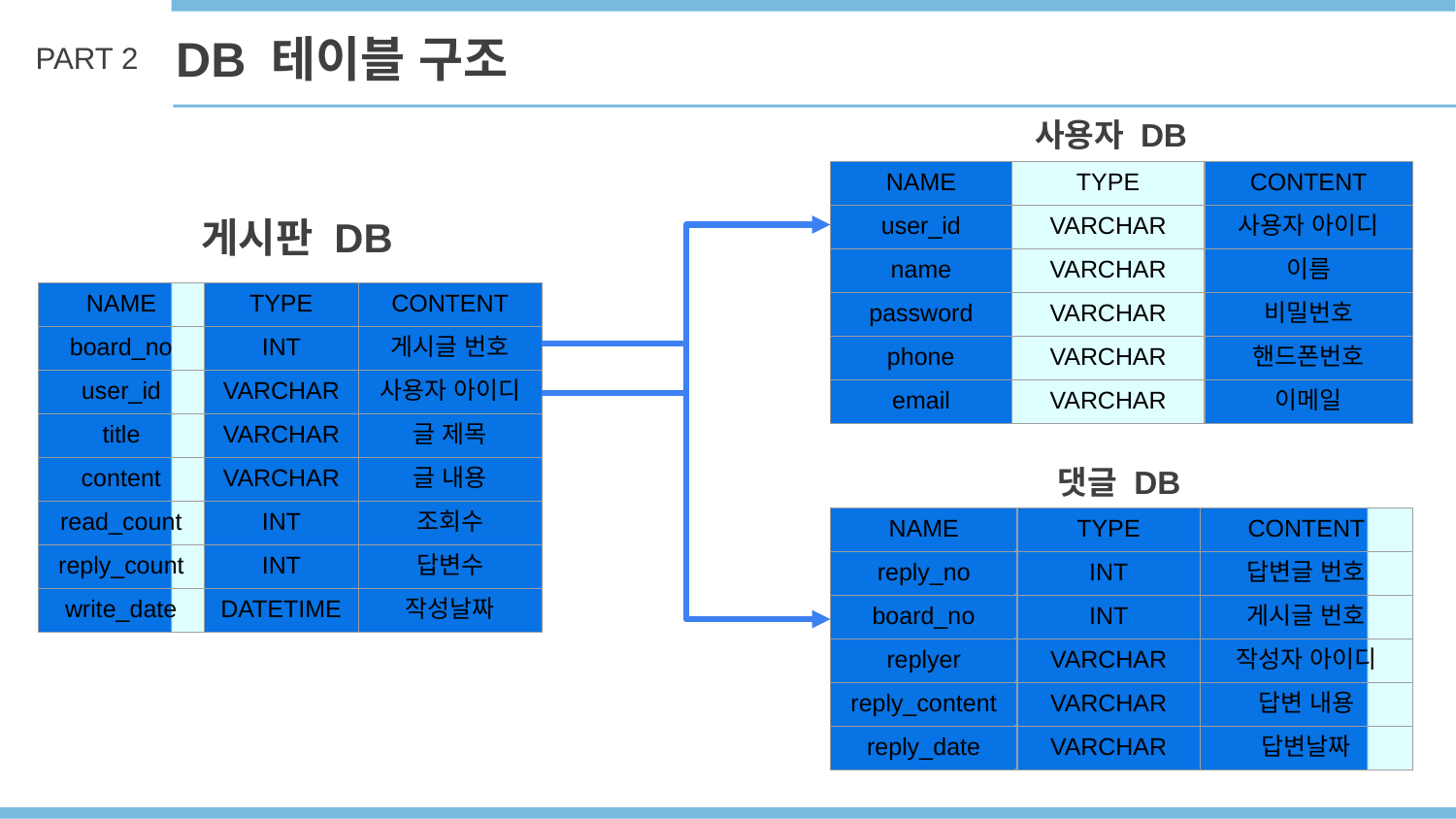

DB 테이블 구조
PART 2

사용자 DB
| NAME | TYPE | CONTENT |
| --- | --- | --- |
| user\_id | VARCHAR | 사용자 아이디 |
| name | VARCHAR | 이름 |
| password | VARCHAR | 비밀번호 |
| phone | VARCHAR | 핸드폰번호 |
| email | VARCHAR | 이메일 |
게시판 DB
| NAME | TYPE | CONTENT |
| --- | --- | --- |
| board\_no | INT | 게시글 번호 |
| user\_id | VARCHAR | 사용자 아이디 |
| title | VARCHAR | 글 제목 |
| content | VARCHAR | 글 내용 |
| read\_count | INT | 조회수 |
| reply\_count | INT | 답변수 |
| write\_date | DATETIME | 작성날짜 |
댓글 DB
| NAME | TYPE | CONTENT |
| --- | --- | --- |
| reply\_no | INT | 답변글 번호 |
| board\_no | INT | 게시글 번호 |
| replyer | VARCHAR | 작성자 아이디 |
| reply\_content | VARCHAR | 답변 내용 |
| reply\_date | VARCHAR | 답변날짜 |